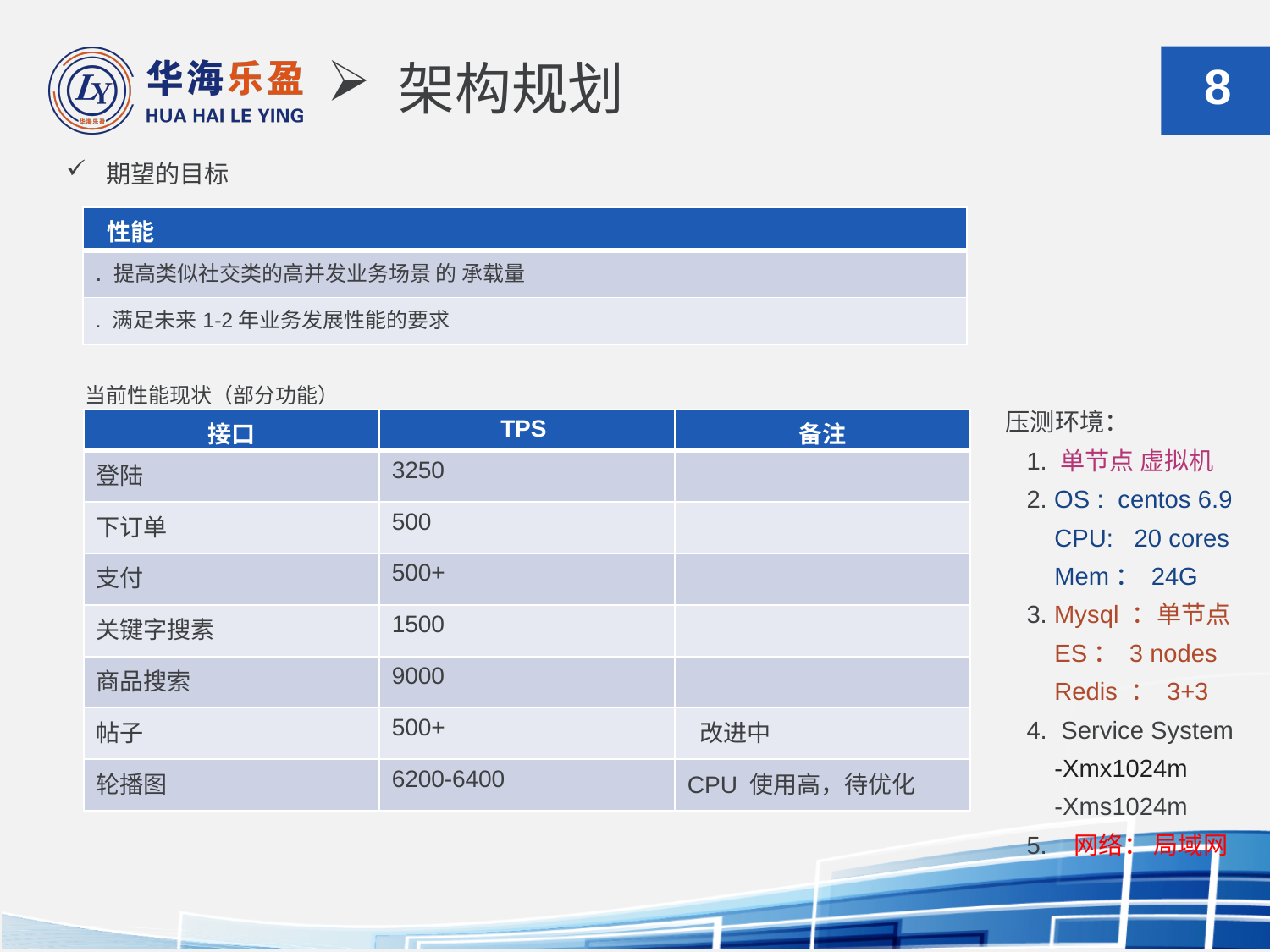

# 架构规划
8
期望的目标
| 性能 |
| --- |
| . 提高类似社交类的高并发业务场景 的 承载量 |
| . 满足未来1-2年业务发展性能的要求 |
当前性能现状（部分功能）
压测环境：
   1. 单节点 虚拟机
   2. OS :  centos 6.9
       CPU:   20 cores
       Mem： 24G
   3. Mysql ：单节点
       ES： 3 nodes
       Redis ： 3+3
   4.  Service System
       -Xmx1024m
       -Xms1024m
   5.   网络： 局域网

| 接口 | TPS | 备注 |
| --- | --- | --- |
| 登陆 | 3250 |  |
| 下订单 | 500 |  |
| 支付 | 500+ |  |
| 关键字搜素 | 1500 |  |
| 商品搜索 | 9000 |  |
| 帖子 | 500+ | 改进中 |
| 轮播图 | 6200-6400 | CPU 使用高，待优化 |